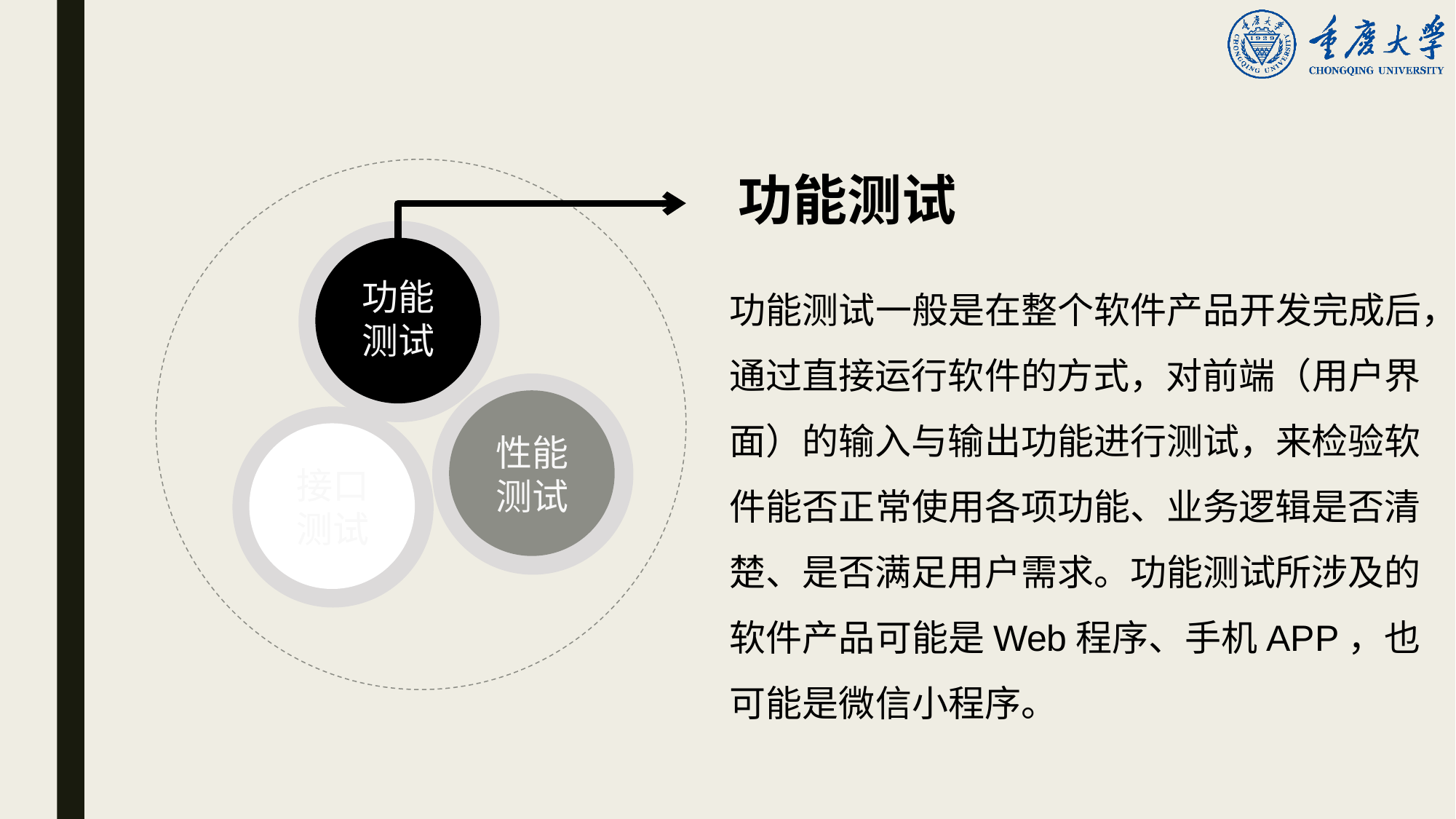

功能测试

功能测试一般是在整个软件产品开发完成后，通过直接运行软件的方式，对前端（用户界面）的输入与输出功能进行测试，来检验软件能否正常使用各项功能、业务逻辑是否清楚、是否满足用户需求。功能测试所涉及的软件产品可能是Web程序、手机APP，也可能是微信小程序。
功能测试

性能测试
接口测试